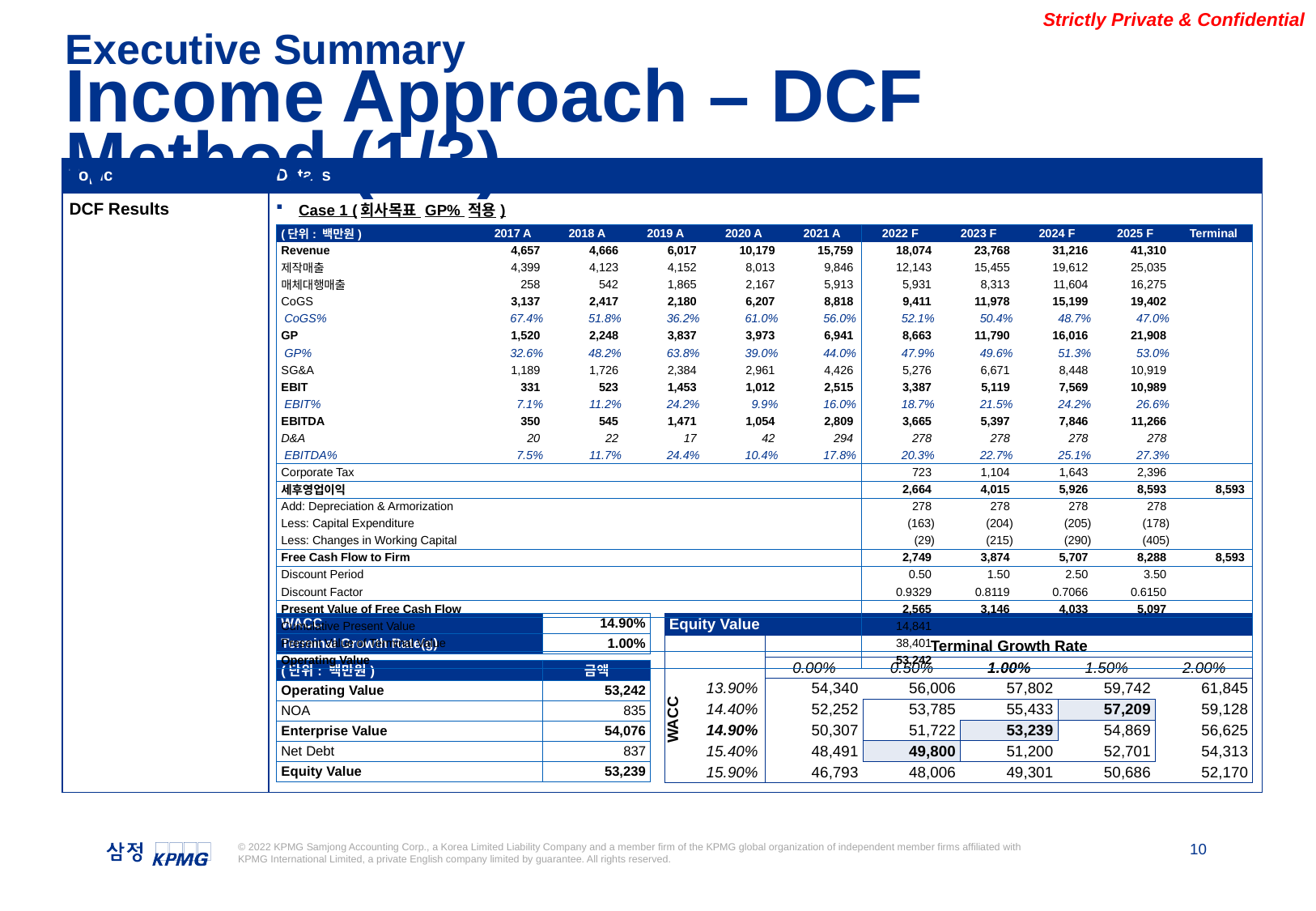

Executive Summary
Income Approach – DCF Method (1/3)
| Topic | Details |
| --- | --- |
| DCF Results | Case 1 (회사목표 GP% 적용) |
| (단위: 백만원) | 2017 A | 2018 A | 2019 A | 2020 A | 2021 A | 2022 F | 2023 F | 2024 F | 2025 F | Terminal |
| --- | --- | --- | --- | --- | --- | --- | --- | --- | --- | --- |
| Revenue | 4,657 | 4,666 | 6,017 | 10,179 | 15,759 | 18,074 | 23,768 | 31,216 | 41,310 |  |
| 제작매출 | 4,399 | 4,123 | 4,152 | 8,013 | 9,846 | 12,143 | 15,455 | 19,612 | 25,035 |  |
| 매체대행매출 | 258 | 542 | 1,865 | 2,167 | 5,913 | 5,931 | 8,313 | 11,604 | 16,275 |  |
| CoGS | 3,137 | 2,417 | 2,180 | 6,207 | 8,818 | 9,411 | 11,978 | 15,199 | 19,402 |  |
| CoGS% | 67.4% | 51.8% | 36.2% | 61.0% | 56.0% | 52.1% | 50.4% | 48.7% | 47.0% |  |
| GP | 1,520 | 2,248 | 3,837 | 3,973 | 6,941 | 8,663 | 11,790 | 16,016 | 21,908 |  |
| GP% | 32.6% | 48.2% | 63.8% | 39.0% | 44.0% | 47.9% | 49.6% | 51.3% | 53.0% |  |
| SG&A | 1,189 | 1,726 | 2,384 | 2,961 | 4,426 | 5,276 | 6,671 | 8,448 | 10,919 |  |
| EBIT | 331 | 523 | 1,453 | 1,012 | 2,515 | 3,387 | 5,119 | 7,569 | 10,989 |  |
| EBIT% | 7.1% | 11.2% | 24.2% | 9.9% | 16.0% | 18.7% | 21.5% | 24.2% | 26.6% |  |
| EBITDA | 350 | 545 | 1,471 | 1,054 | 2,809 | 3,665 | 5,397 | 7,846 | 11,266 |  |
| D&A | 20 | 22 | 17 | 42 | 294 | 278 | 278 | 278 | 278 |  |
| EBITDA% | 7.5% | 11.7% | 24.4% | 10.4% | 17.8% | 20.3% | 22.7% | 25.1% | 27.3% |  |
| Corporate Tax |  |  |  |  |  | 723 | 1,104 | 1,643 | 2,396 |  |
| 세후영업이익 |  |  |  |  |  | 2,664 | 4,015 | 5,926 | 8,593 | 8,593 |
| Add: Depreciation & Armorization |  |  |  |  |  | 278 | 278 | 278 | 278 |  |
| Less: Capital Expenditure |  |  |  |  |  | (163) | (204) | (205) | (178) |  |
| Less: Changes in Working Capital |  |  |  |  |  | (29) | (215) | (290) | (405) |  |
| Free Cash Flow to Firm |  |  |  |  |  | 2,749 | 3,874 | 5,707 | 8,288 | 8,593 |
| Discount Period |  |  |  |  |  | 0.50 | 1.50 | 2.50 | 3.50 |  |
| Discount Factor |  |  |  |  |  | 0.9329 | 0.8119 | 0.7066 | 0.6150 |  |
| Present Value of Free Cash Flow |  |  |  |  |  | 2,565 | 3,146 | 4,033 | 5,097 |  |
| Cumulative Present Value |  |  |  |  |  | 14,841 |  |  |  |  |
| Present Value of Terminal Value |  |  |  |  |  | 38,401 |  |  |  |  |
| Operating Value |  |  |  |  |  | 53,242 |  |  |  |  |
| WACC | 14.90% |
| --- | --- |
| Terminal Growth Rate(g) | 1.00% |
| Equity Value |  |  |  |  |  |  |
| --- | --- | --- | --- | --- | --- | --- |
|  |  | Terminal Growth Rate |  |  |  |  |
| WACC |  | 0.00% | 0.50% | 1.00% | 1.50% | 2.00% |
|  | 13.90% | 54,340 | 56,006 | 57,802 | 59,742 | 61,845 |
|  | 14.40% | 52,252 | 53,785 | 55,433 | 57,209 | 59,128 |
|  | 14.90% | 50,307 | 51,722 | 53,239 | 54,869 | 56,625 |
|  | 15.40% | 48,491 | 49,800 | 51,200 | 52,701 | 54,313 |
|  | 15.90% | 46,793 | 48,006 | 49,301 | 50,686 | 52,170 |
| (단위: 백만원) | 금액 |
| --- | --- |
| Operating Value | 53,242 |
| NOA | 835 |
| Enterprise Value | 54,076 |
| Net Debt | 837 |
| Equity Value | 53,239 |